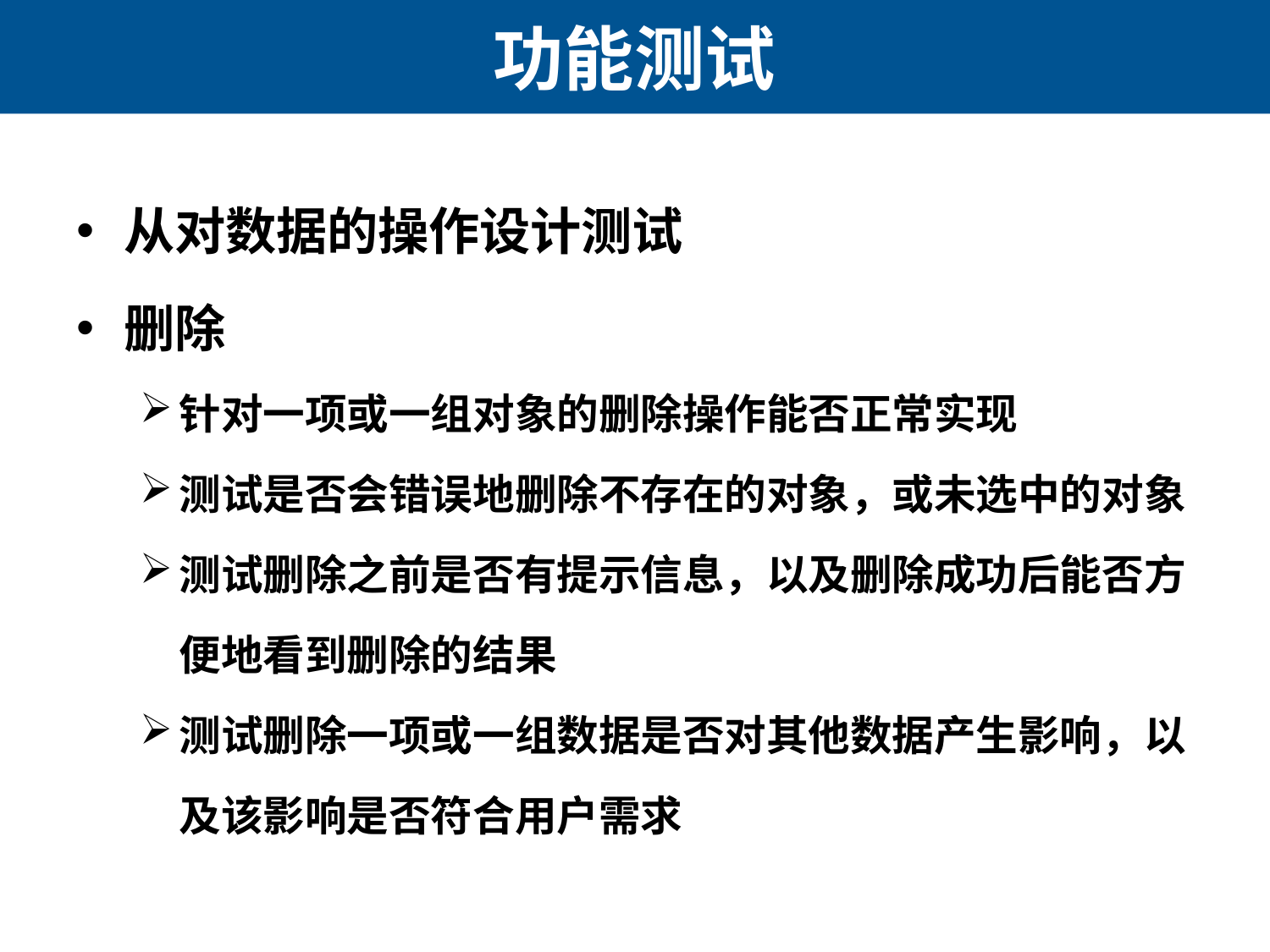

# 功能测试
从对数据的操作设计测试
删除
针对一项或一组对象的删除操作能否正常实现
测试是否会错误地删除不存在的对象，或未选中的对象
测试删除之前是否有提示信息，以及删除成功后能否方便地看到删除的结果
测试删除一项或一组数据是否对其他数据产生影响，以及该影响是否符合用户需求